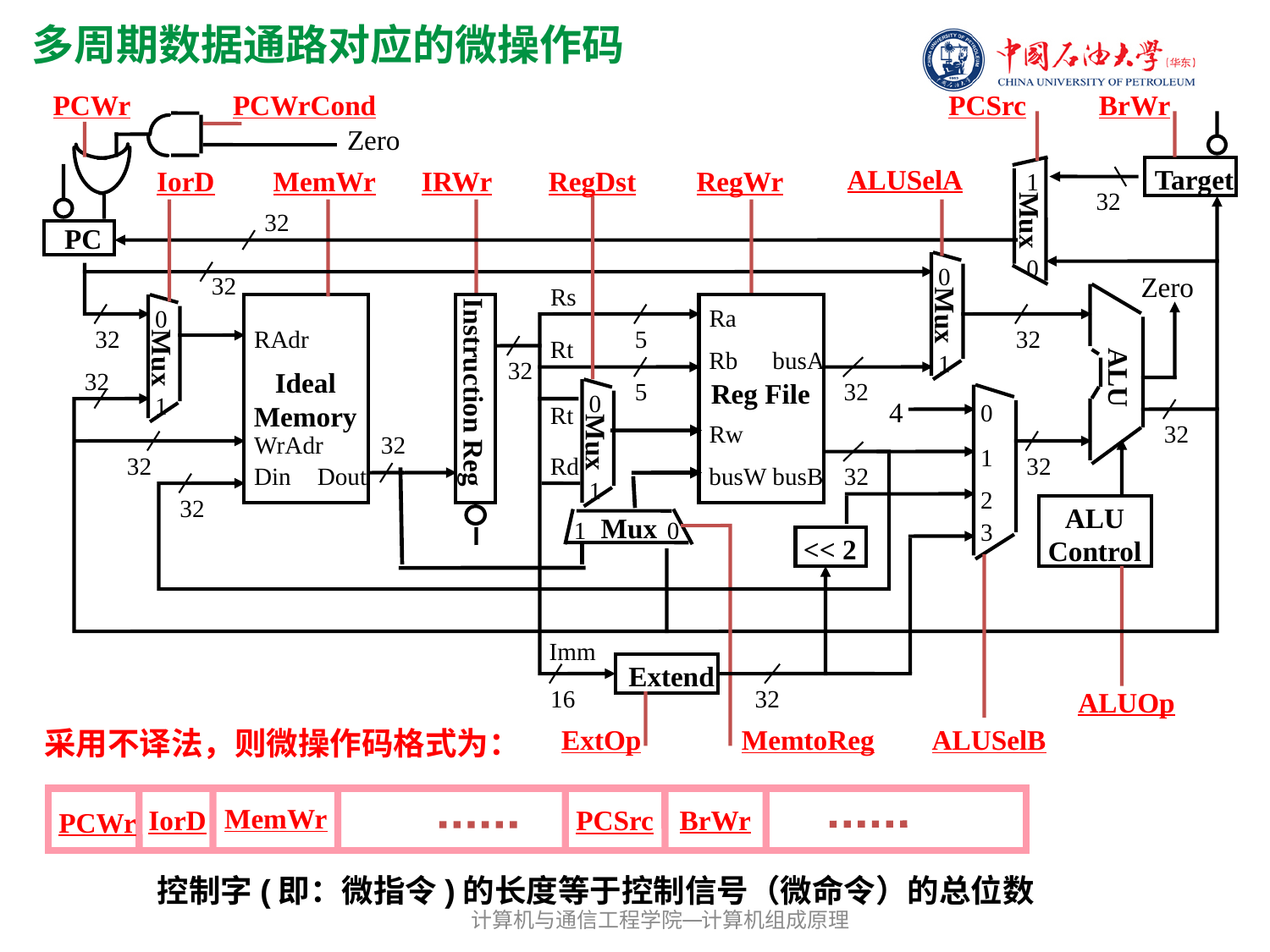

多周期数据通路对应的微操作码
PCWr
PCWrCond
PCSrc
BrWr

Zero

ALUSelA
Target

IorD
MemWr
IRWr
RegDst
RegWr
1

32

Mux

32
PC

0

0

Mux
1

Zero
32

Rs

ALU

0

Mux
1

Ra

32
RAdr
5
32
Rt

Rb
busA

32

Ideal
Memory
32

Instruction Reg
Reg File
5
32

0

Mux
1

4

0
Rt

Rw
32
WrAdr
32

1

32
Rd
32

Din
Dout
busW
busB
32

2

32

ALU
Control

Mux
1
0

3

<< 2

Imm

Extend

16
32
ALUOp

ExtOp
MemtoReg
ALUSelB
采用不译法，则微操作码格式为：

MemWr
BrWr
PCSrc
IorD
PCWr

控制字(即：微指令)的长度等于控制信号（微命令）的总位数
计算机与通信工程学院—计算机组成原理
122